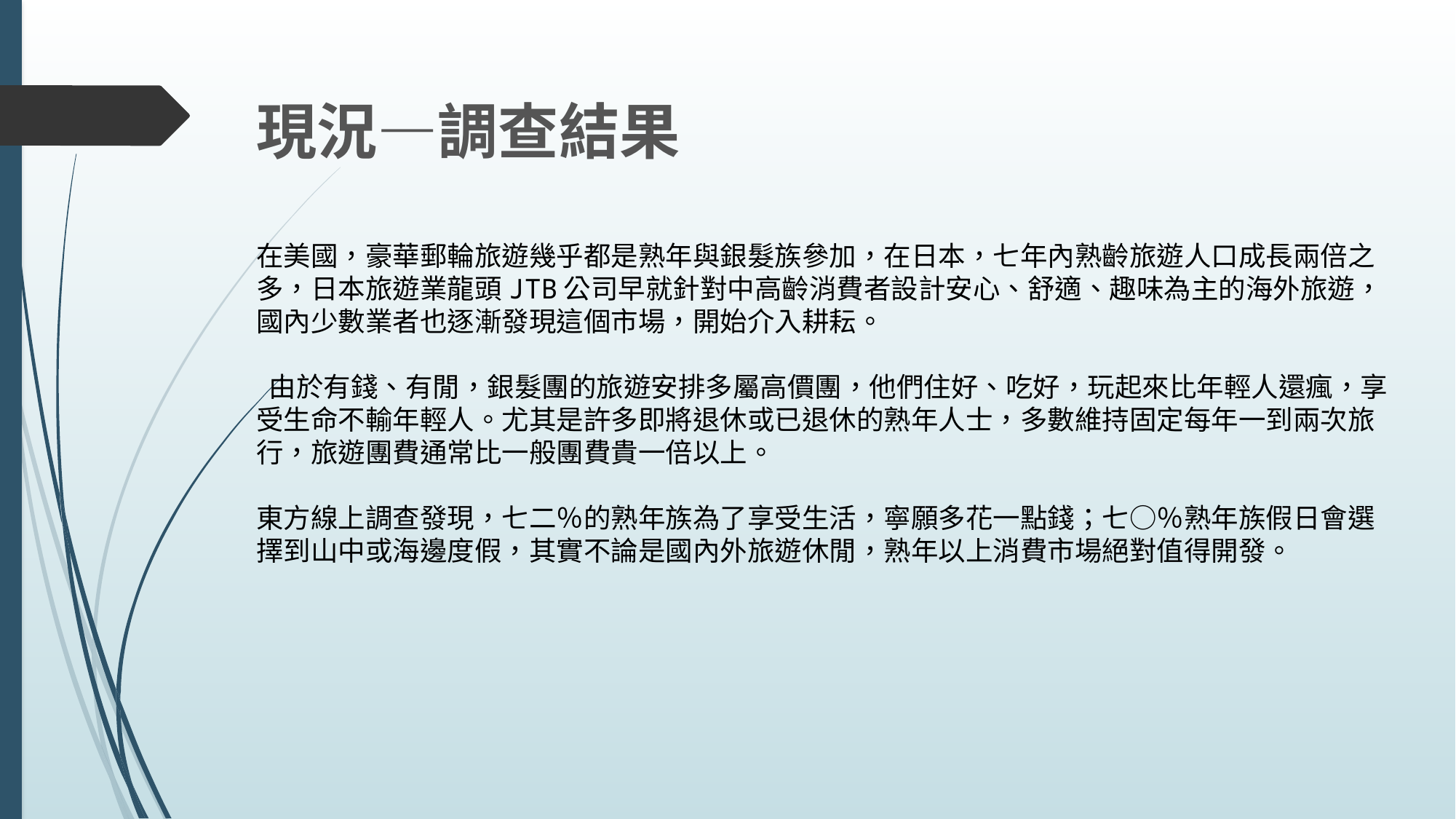

現況—調查結果

在美國，豪華郵輪旅遊幾乎都是熟年與銀髮族參加，在日本，七年內熟齡旅遊人口成長兩倍之多，日本旅遊業龍頭JTB公司早就針對中高齡消費者設計安心、舒適、趣味為主的海外旅遊，國內少數業者也逐漸發現這個市場，開始介入耕耘。

 由於有錢、有閒，銀髮團的旅遊安排多屬高價團，他們住好、吃好，玩起來比年輕人還瘋，享受生命不輸年輕人。尤其是許多即將退休或已退休的熟年人士，多數維持固定每年一到兩次旅行，旅遊團費通常比一般團費貴一倍以上。

東方線上調查發現，七二％的熟年族為了享受生活，寧願多花一點錢；七○％熟年族假日會選擇到山中或海邊度假，其實不論是國內外旅遊休閒，熟年以上消費市場絕對值得開發。